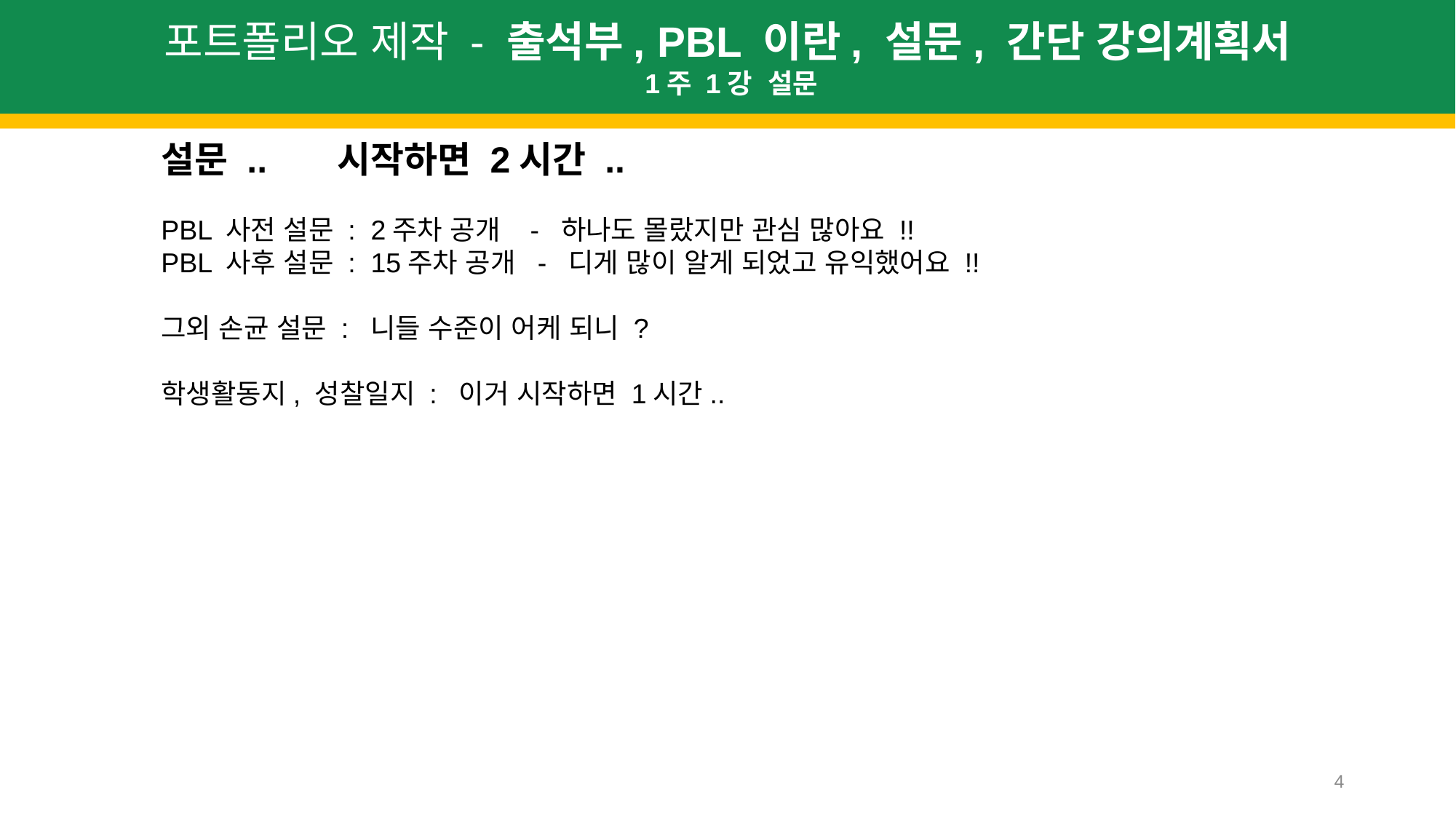

포트폴리오 제작 - 출석부, PBL 이란, 설문, 간단 강의계획서
 1주 1강  설문
설문 ..      시작하면 2시간 ..

PBL 사전 설문 :  2주차 공개   -  하나도 몰랐지만 관심 많아요 !!
PBL 사후 설문 :  15주차 공개  -  디게 많이 알게 되었고 유익했어요 !!

그외 손균 설문 :  니들 수준이 어케 되니 ?

학생활동지, 성찰일지 :  이거 시작하면 1시간..

4